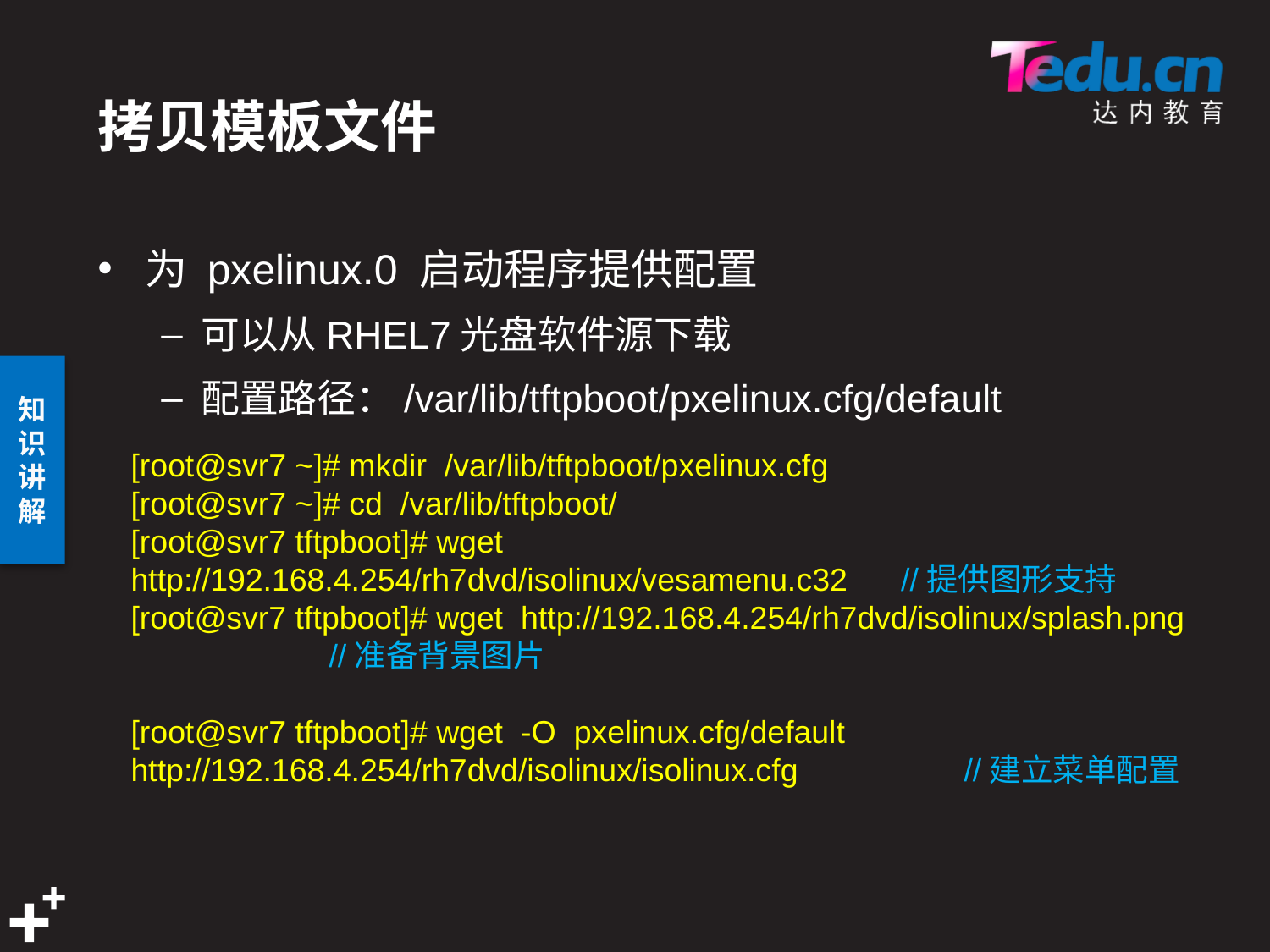

# 拷贝模板文件
为 pxelinux.0 启动程序提供配置
可以从RHEL7光盘软件源下载
配置路径：/var/lib/tftpboot/pxelinux.cfg/default
[root@svr7 ~]# mkdir  /var/lib/tftpboot/pxelinux.cfg
[root@svr7 ~]# cd  /var/lib/tftpboot/
[root@svr7 tftpboot]# wget  http://192.168.4.254/rh7dvd/isolinux/vesamenu.c32      //提供图形支持
[root@svr7 tftpboot]# wget  http://192.168.4.254/rh7dvd/isolinux/splash.png  	        //准备背景图片

[root@svr7 tftpboot]# wget  -O  pxelinux.cfg/default  http://192.168.4.254/rh7dvd/isolinux/isolinux.cfg  	        //建立菜单配置